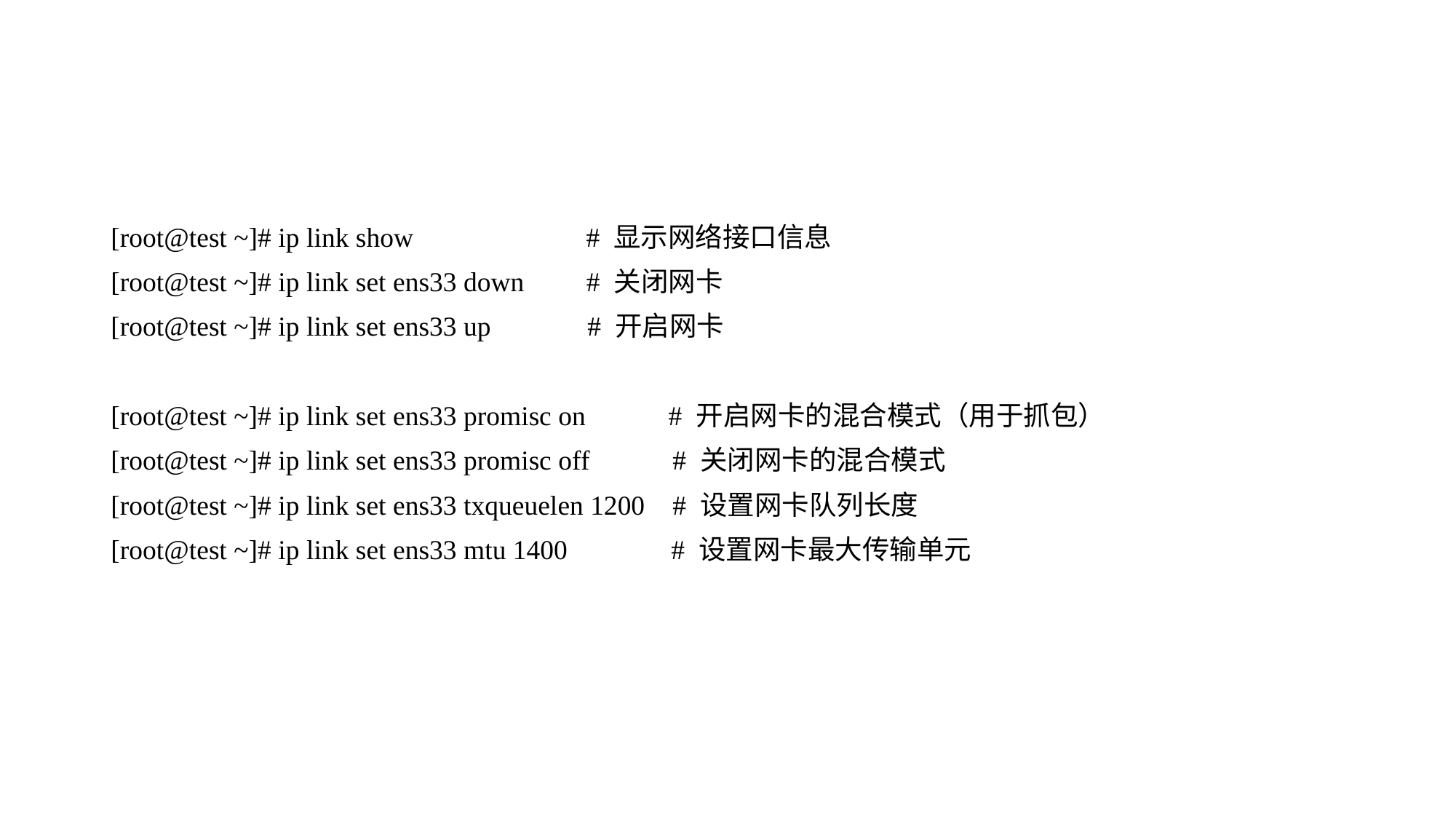

#
[root@test ~]# ip link show                         # 显示网络接口信息
[root@test ~]# ip link set ens33 down         # 关闭网卡
[root@test ~]# ip link set ens33 up              # 开启网卡

[root@test ~]# ip link set ens33 promisc on            # 开启网卡的混合模式（用于抓包）
[root@test ~]# ip link set ens33 promisc off            # 关闭网卡的混合模式
[root@test ~]# ip link set ens33 txqueuelen 1200    # 设置网卡队列长度
[root@test ~]# ip link set ens33 mtu 1400               # 设置网卡最大传输单元